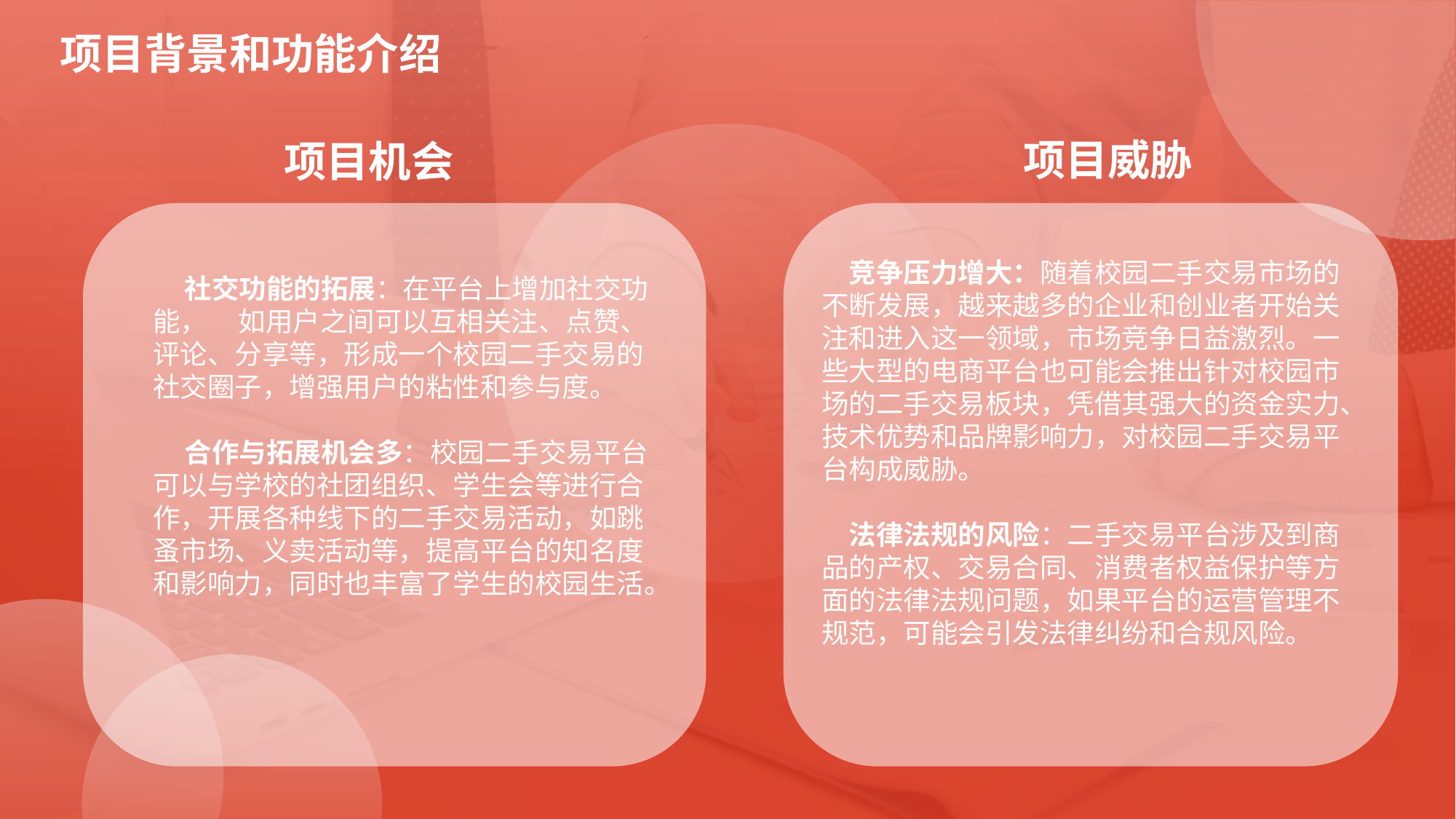

项目背景和功能介绍
项目威胁
项目机会
社交功能的拓展：在平台上增加社交功能，     如用户之间可以互相关注、点赞、评论、分享等，形成一个校园二手交易的社交圈子，增强用户的粘性和参与度。

合作与拓展机会多：校园二手交易平台可以与学校的社团组织、学生会等进行合作，开展各种线下的二手交易活动，如跳蚤市场、义卖活动等，提高平台的知名度和影响力，同时也丰富了学生的校园生活。

竞争压力增大：随着校园二手交易市场的不断发展，越来越多的企业和创业者开始关注和进入这一领域，市场竞争日益激烈。一些大型的电商平台也可能会推出针对校园市场的二手交易板块，凭借其强大的资金实力、技术优势和品牌影响力，对校园二手交易平台构成威胁。

法律法规的风险：二手交易平台涉及到商品的产权、交易合同、消费者权益保护等方面的法律法规问题，如果平台的运营管理不规范，可能会引发法律纠纷和合规风险。